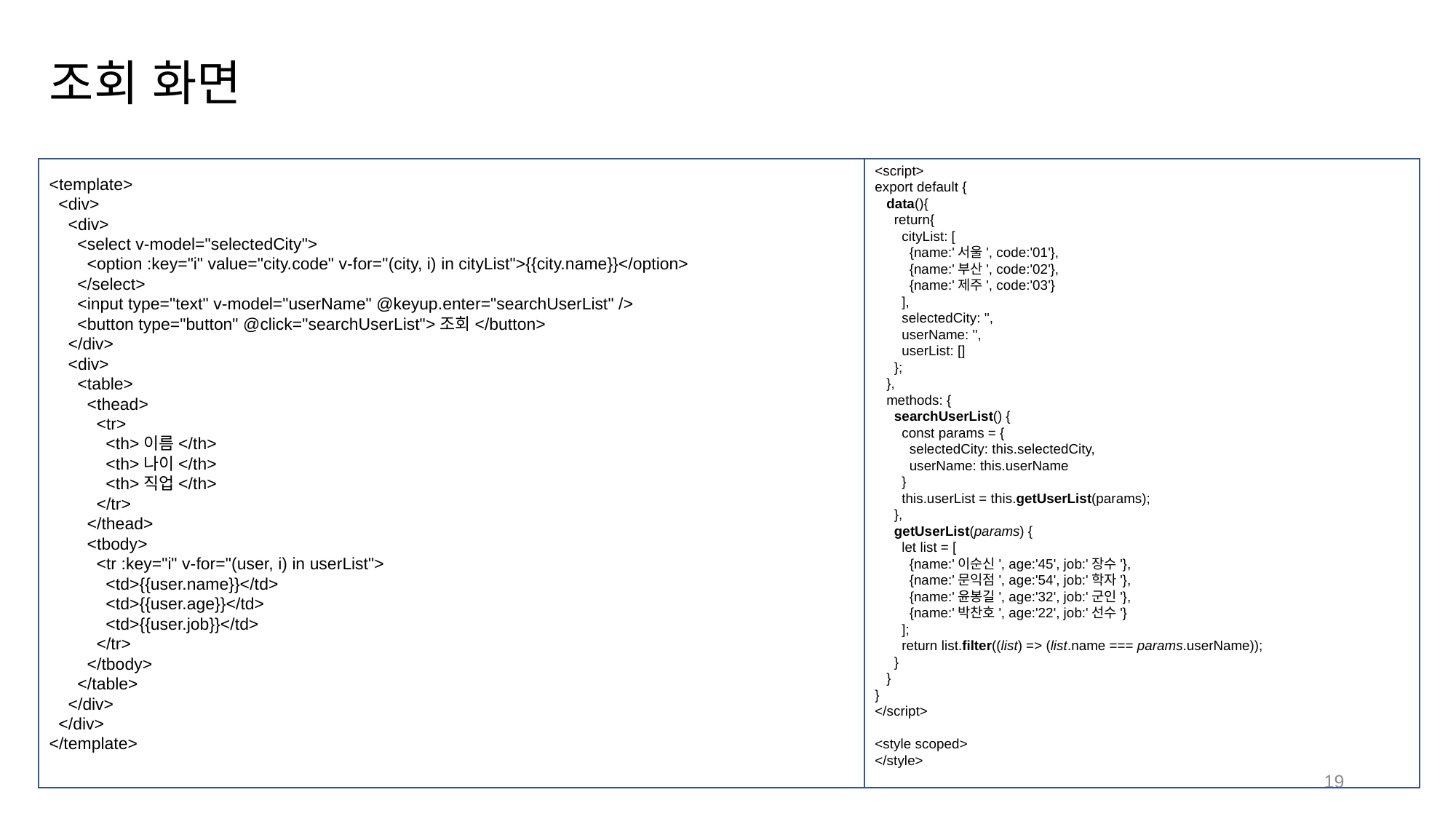

# 조회 화면
<script>
export default {
   data(){
     return{
       cityList: [
         {name:'서울', code:'01'},
         {name:'부산', code:'02'},
         {name:'제주', code:'03'}
       ],
       selectedCity: '',
       userName: '',
       userList: []
     };
   },
   methods: {
     searchUserList() {
       const params = {
         selectedCity: this.selectedCity,
         userName: this.userName
       }
       this.userList = this.getUserList(params);
     },
     getUserList(params) {
       let list = [
         {name:'이순신', age:'45', job:'장수'},
         {name:'문익점', age:'54', job:'학자'},
         {name:'윤봉길', age:'32', job:'군인'},
         {name:'박찬호', age:'22', job:'선수'}
       ];
       return list.filter((list) => (list.name === params.userName));
     }
   }
}
</script>

<style scoped>
</style>

<template>
  <div>
    <div>
      <select v-model="selectedCity">
        <option :key="i" value="city.code" v-for="(city, i) in cityList">{{city.name}}</option>
      </select>
      <input type="text" v-model="userName" @keyup.enter="searchUserList" />
      <button type="button" @click="searchUserList">조회</button>
    </div>
    <div>
      <table>
        <thead>
          <tr>
            <th>이름</th>
            <th>나이</th>
            <th>직업</th>
          </tr>
        </thead>
        <tbody>
          <tr :key="i" v-for="(user, i) in userList">
            <td>{{user.name}}</td>
            <td>{{user.age}}</td>
            <td>{{user.job}}</td>
          </tr>
        </tbody>
      </table>
    </div>
  </div>
</template>

19